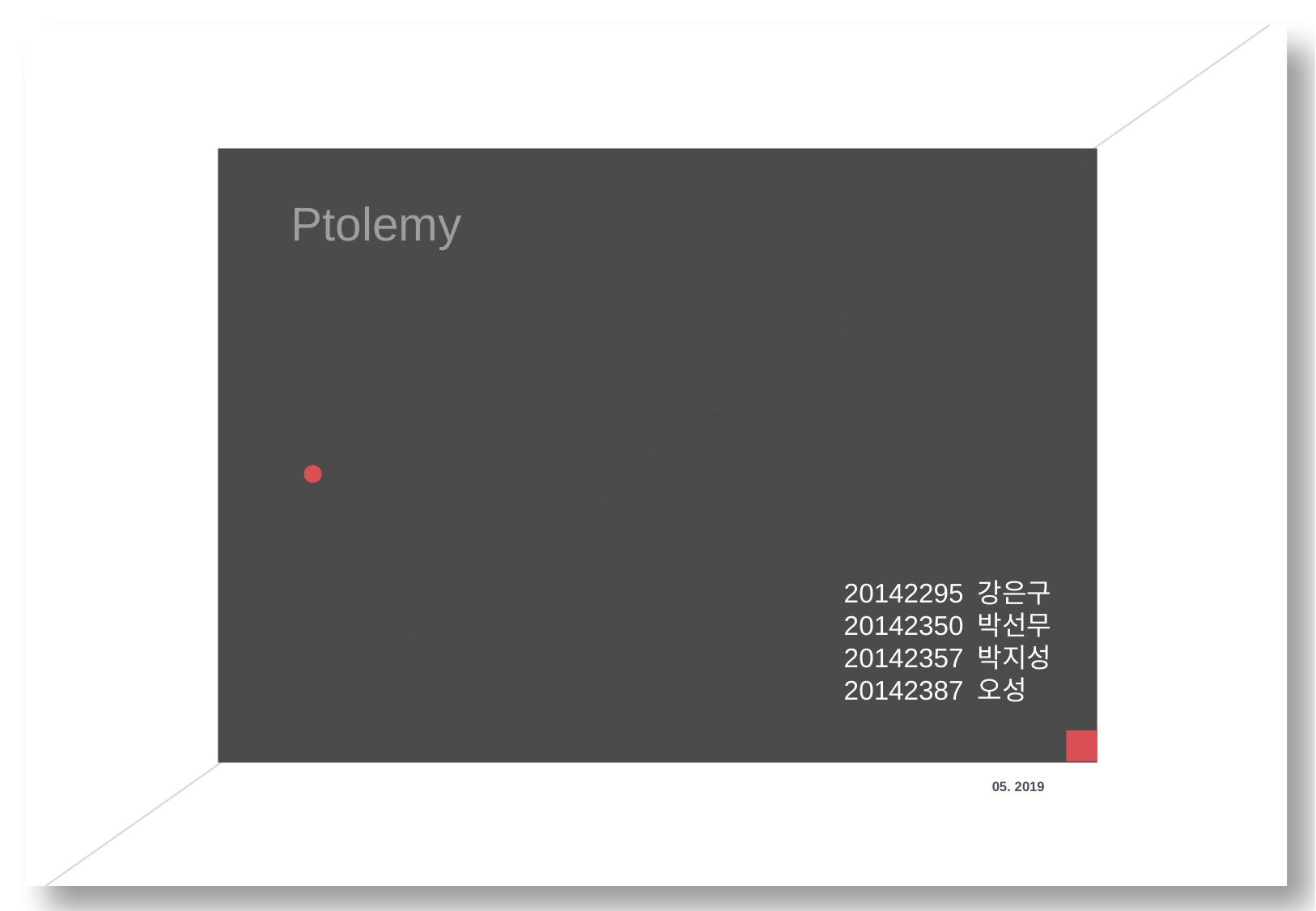

Ptolemy
Dynamic
Macro

20142295 강은구
20142350 박선무
20142357 박지성
20142387 오성

05. 2019